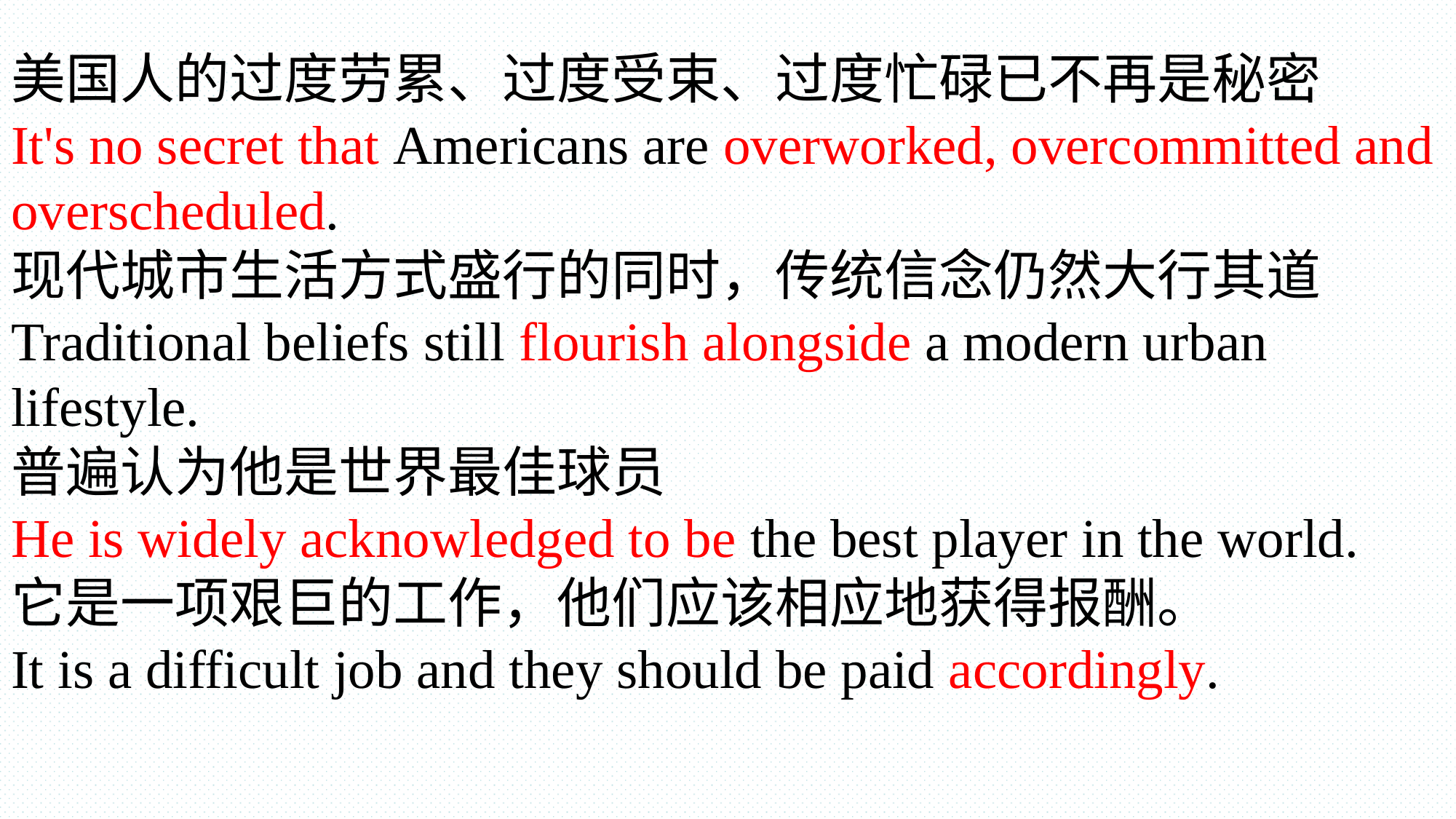

美国人的过度劳累、过度受束、过度忙碌已不再是秘密
It's no secret that Americans are overworked, overcommitted and overscheduled.
现代城市生活方式盛行的同时，传统信念仍然大行其道
Traditional beliefs still flourish alongside a modern urban lifestyle.
普遍认为他是世界最佳球员
He is widely acknowledged to be the best player in the world.
它是一项艰巨的工作，他们应该相应地获得报酬。
It is a difficult job and they should be paid accordingly.